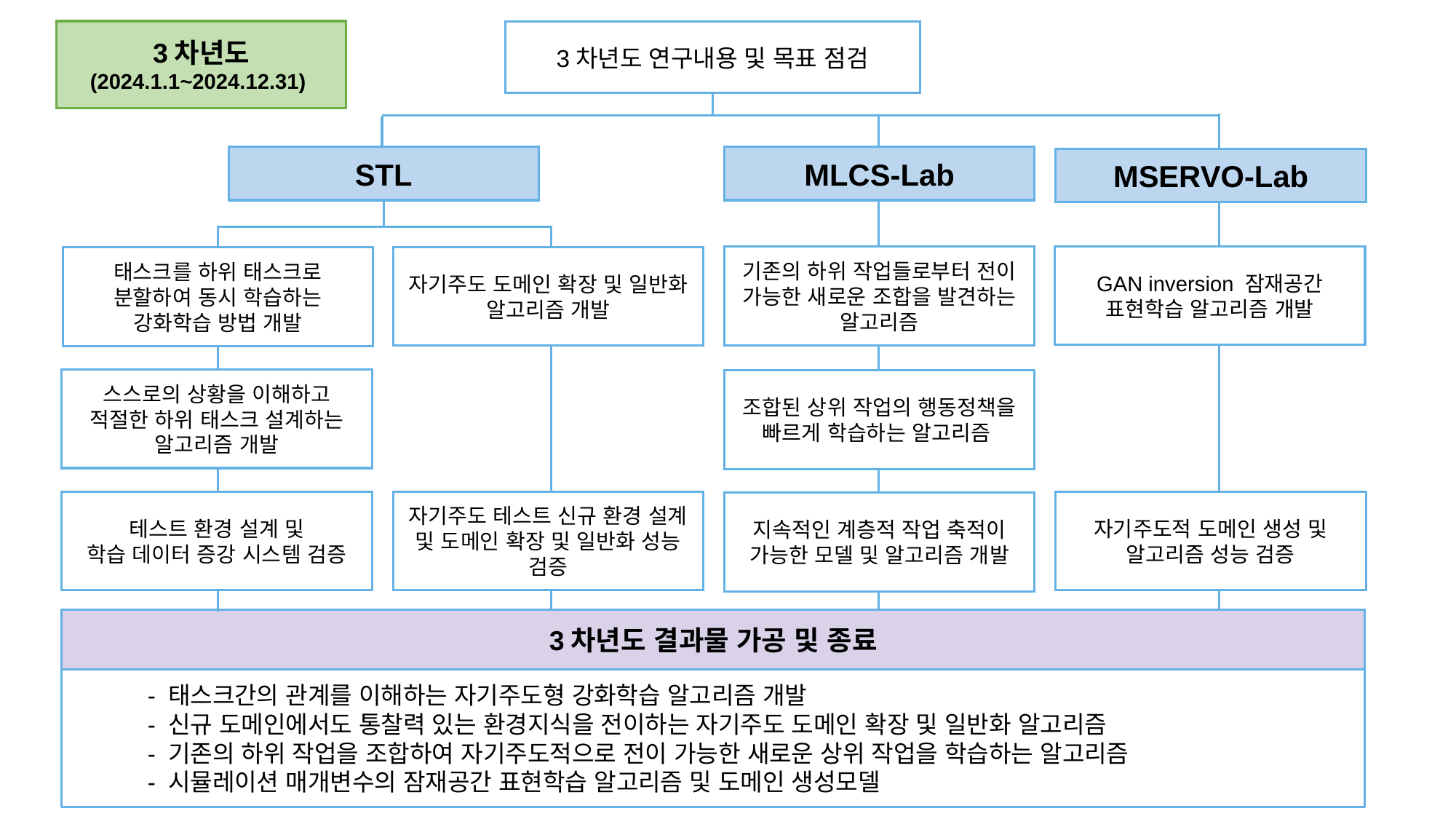

3차년도
(2024.1.1~2024.12.31)
3차년도 연구내용 및 목표 점검
STL
MLCS-Lab
MSERVO-Lab
GAN inversion 잠재공간
표현학습 알고리즘 개발
기존의 하위 작업들로부터 전이 가능한 새로운 조합을 발견하는 알고리즘
자기주도 도메인 확장 및 일반화 알고리즘 개발
태스크를 하위 태스크로 분할하여 동시 학습하는 강화학습 방법 개발
스스로의 상황을 이해하고 적절한 하위 태스크 설계하는 알고리즘 개발
조합된 상위 작업의 행동정책을 빠르게 학습하는 알고리즘
자기주도적 도메인 생성 및 알고리즘 성능 검증
테스트 환경 설계 및
학습 데이터 증강 시스템 검증
자기주도 테스트 신규 환경 설계 및 도메인 확장 및 일반화 성능 검증
지속적인 계층적 작업 축적이 가능한 모델 및 알고리즘 개발
3차년도 결과물 가공 및 종료
- 태스크간의 관계를 이해하는 자기주도형 강화학습 알고리즘 개발
- 신규 도메인에서도 통찰력 있는 환경지식을 전이하는 자기주도 도메인 확장 및 일반화 알고리즘
- 기존의 하위 작업을 조합하여 자기주도적으로 전이 가능한 새로운 상위 작업을 학습하는 알고리즘
- 시뮬레이션 매개변수의 잠재공간 표현학습 알고리즘 및 도메인 생성모델